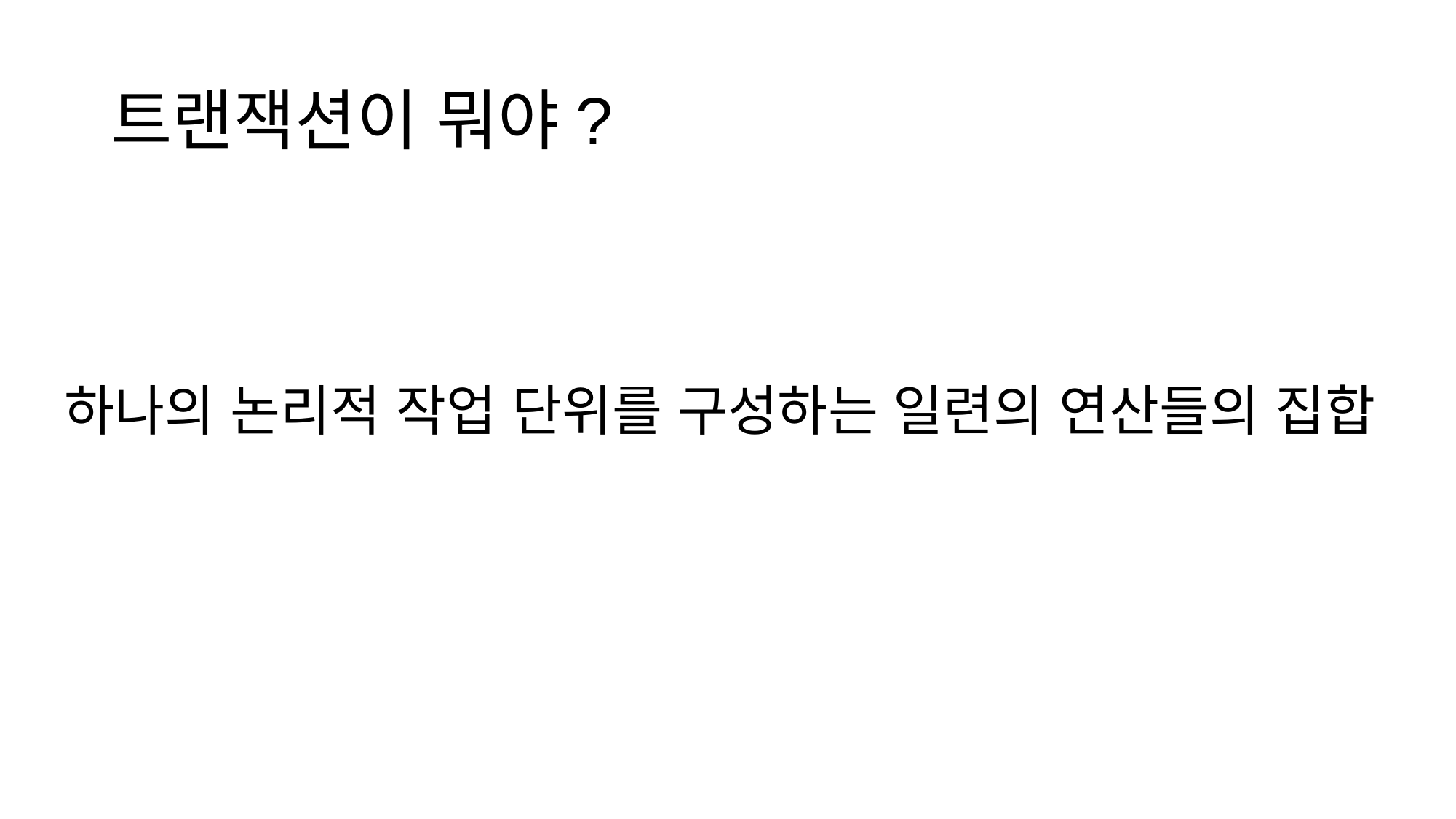

# 트랜잭션이 뭐야?
하나의 논리적 작업 단위를 구성하는 일련의 연산들의 집합